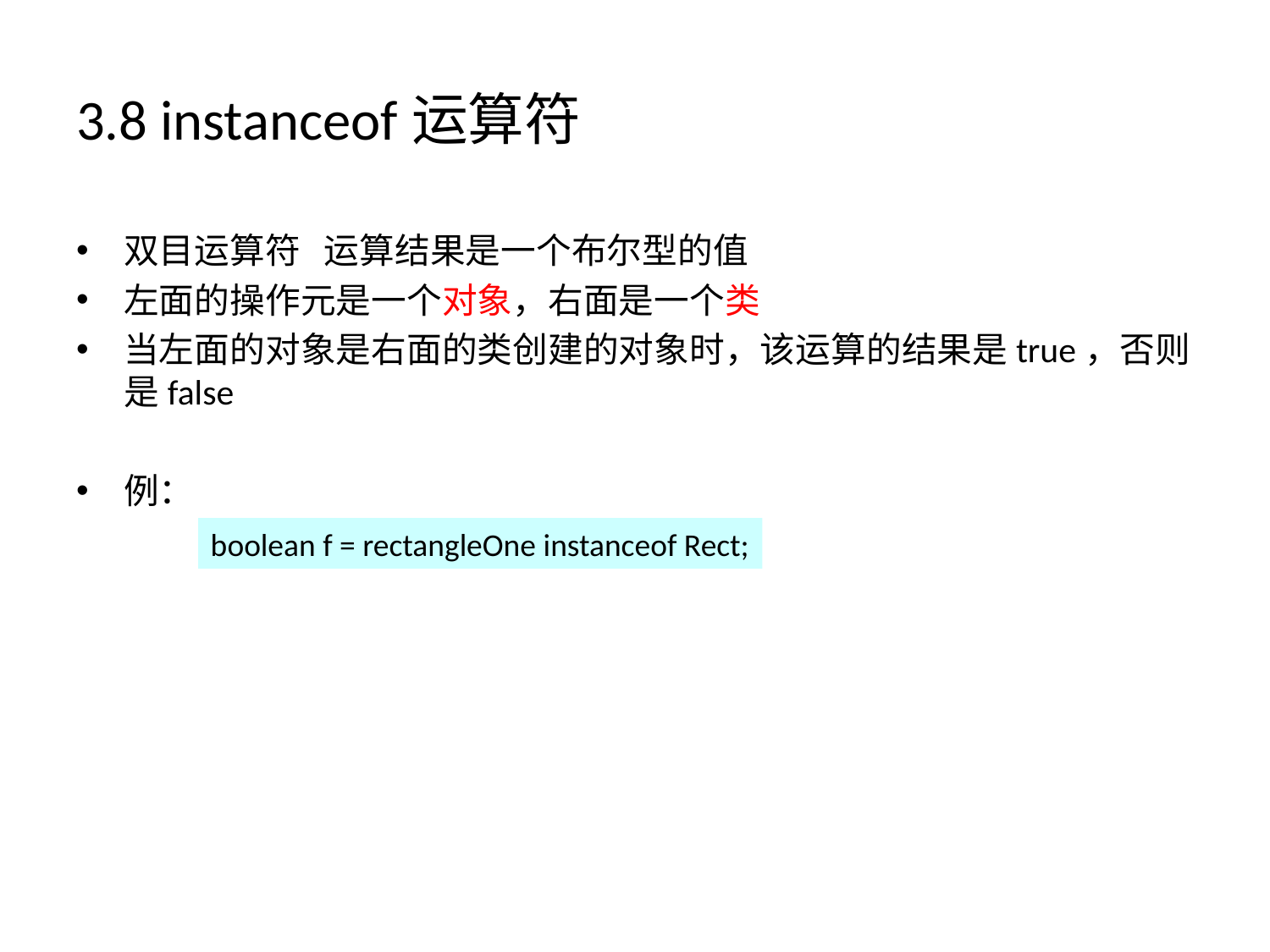

# 3.8 instanceof运算符
双目运算符   运算结果是一个布尔型的值
左面的操作元是一个对象，右面是一个类
当左面的对象是右面的类创建的对象时，该运算的结果是true，否则是false

例：
boolean f = rectangleOne instanceof Rect;